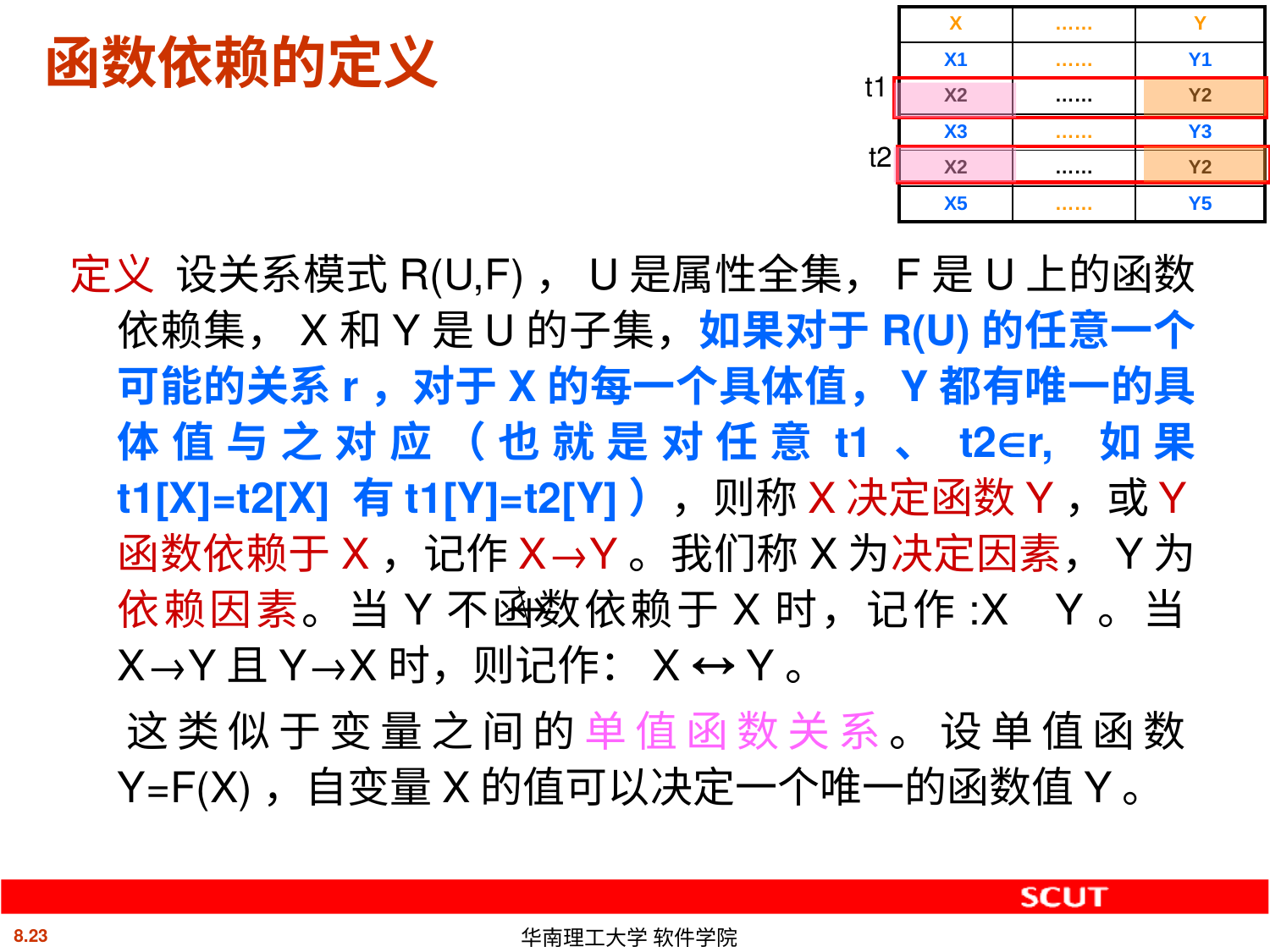

| X | …… | Y |
| --- | --- | --- |
| X1 | …… | Y1 |
| X2 | …… | Y2 |
| X3 | …… | Y3 |
| X2 | …… | Y2 |
| X5 | …… | Y5 |
# 函数依赖的定义
t1

t2

定义  设关系模式R(U,F)，U是属性全集，F是U上的函数依赖集，X和Y是U的子集，如果对于R(U)的任意一个可能的关系r，对于X的每一个具体值，Y都有唯一的具体值与之对应（也就是对任意t1、t2∈r, 如果 t1[X]=t2[X] 有t1[Y]=t2[Y]），则称X决定函数Y，或Y函数依赖于X，记作X→Y。我们称X为决定因素，Y为依赖因素。当Y不函数依赖于X时，记作:X   Y。当X→Y且Y→X时，则记作：X ↔ Y。
	这类似于变量之间的单值函数关系。设单值函数Y=F(X)，自变量X的值可以决定一个唯一的函数值Y。
→